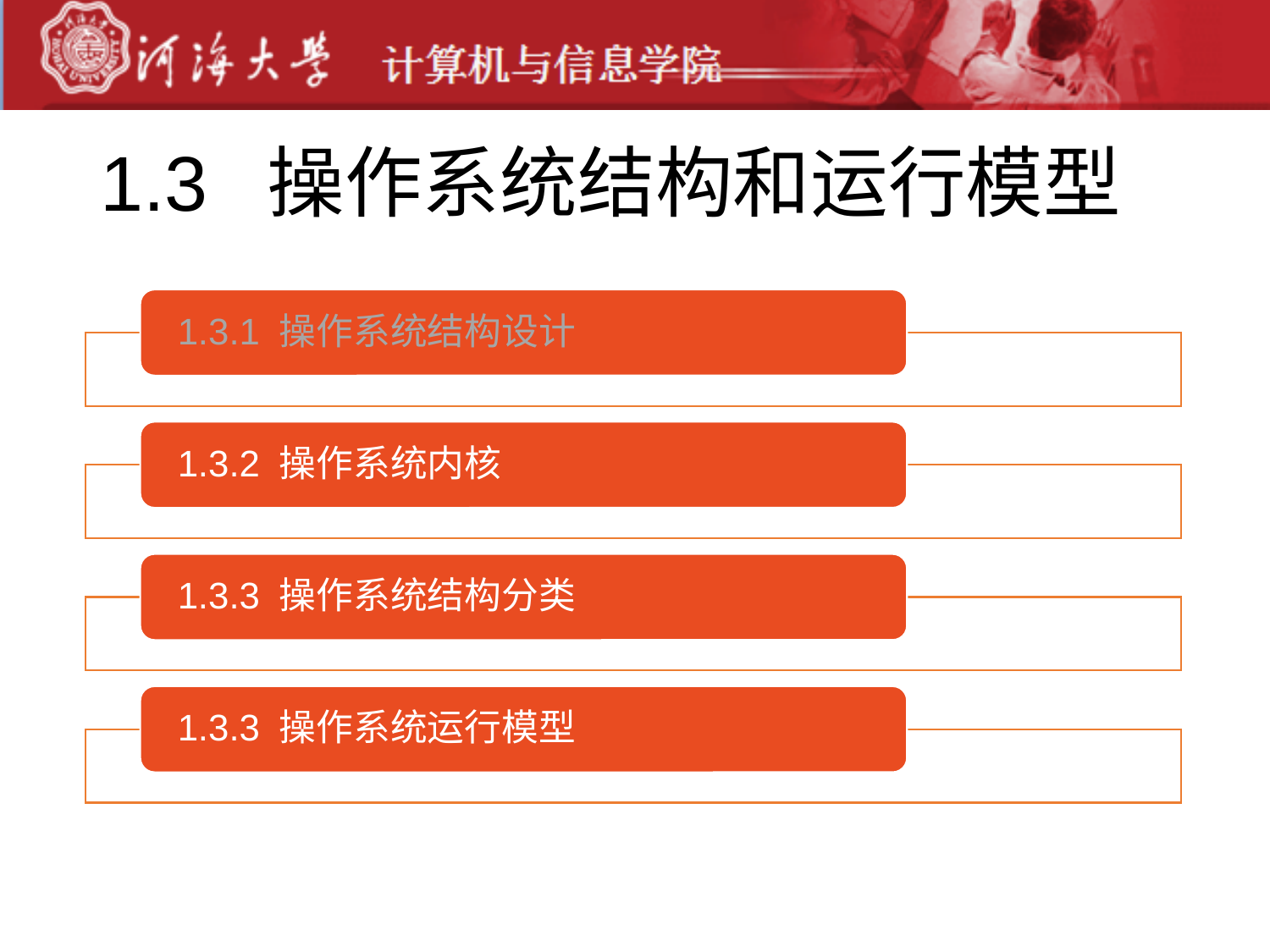

# 1.3	 操作系统结构和运行模型
1.3.1 操作系统结构设计
1.3.2 操作系统内核
1.3.3 操作系统结构分类
1.3.3 操作系统运行模型